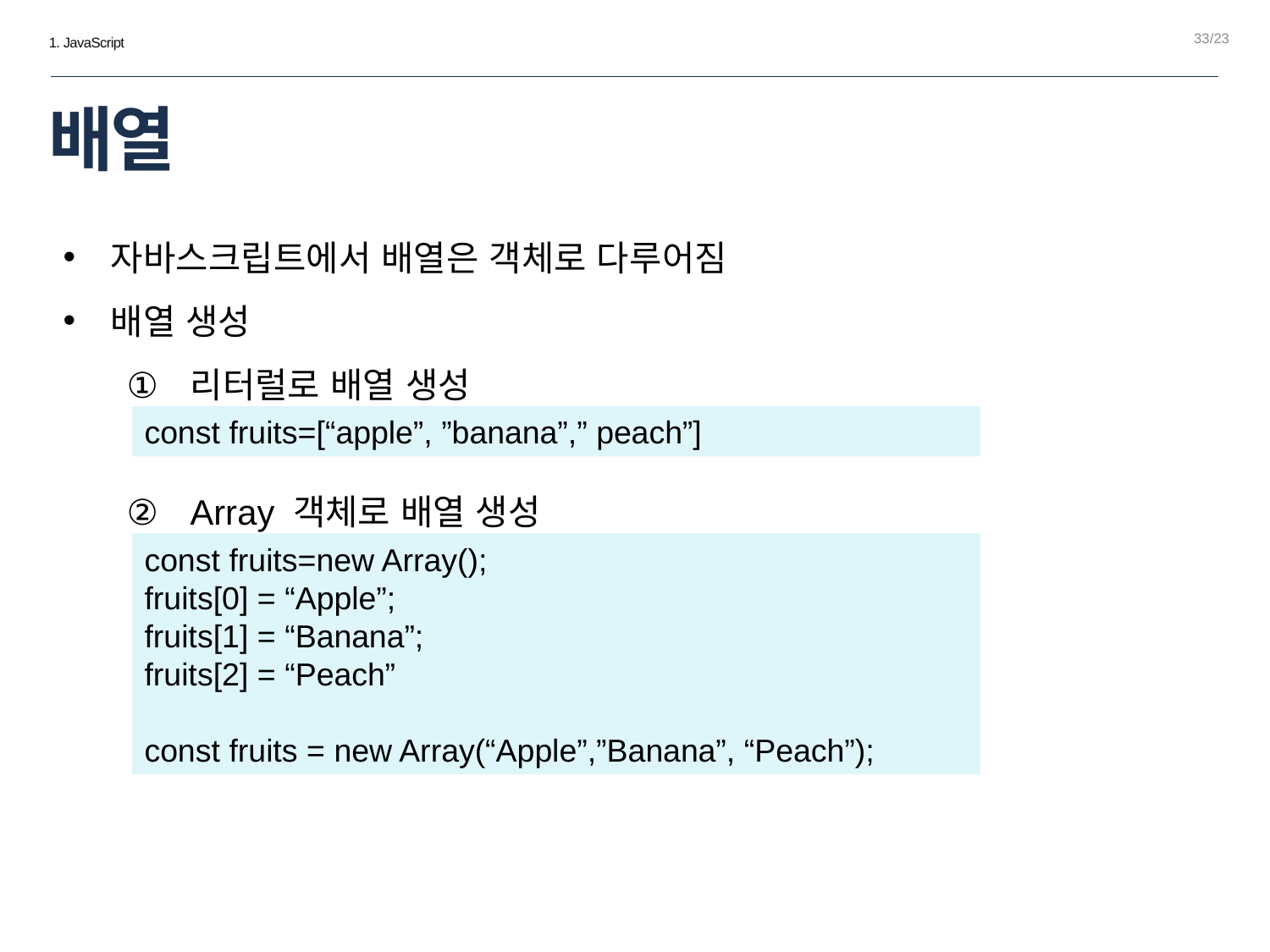

33
1. JavaScript
# 배열
자바스크립트에서 배열은 객체로 다루어짐
배열 생성
리터럴로 배열 생성

Array 객체로 배열 생성

const fruits=[“apple”, ”banana”,” peach”]
const fruits=new Array();
fruits[0] = “Apple”;
fruits[1] = “Banana”;
fruits[2] = “Peach”

const fruits = new Array(“Apple”,”Banana”, “Peach”);